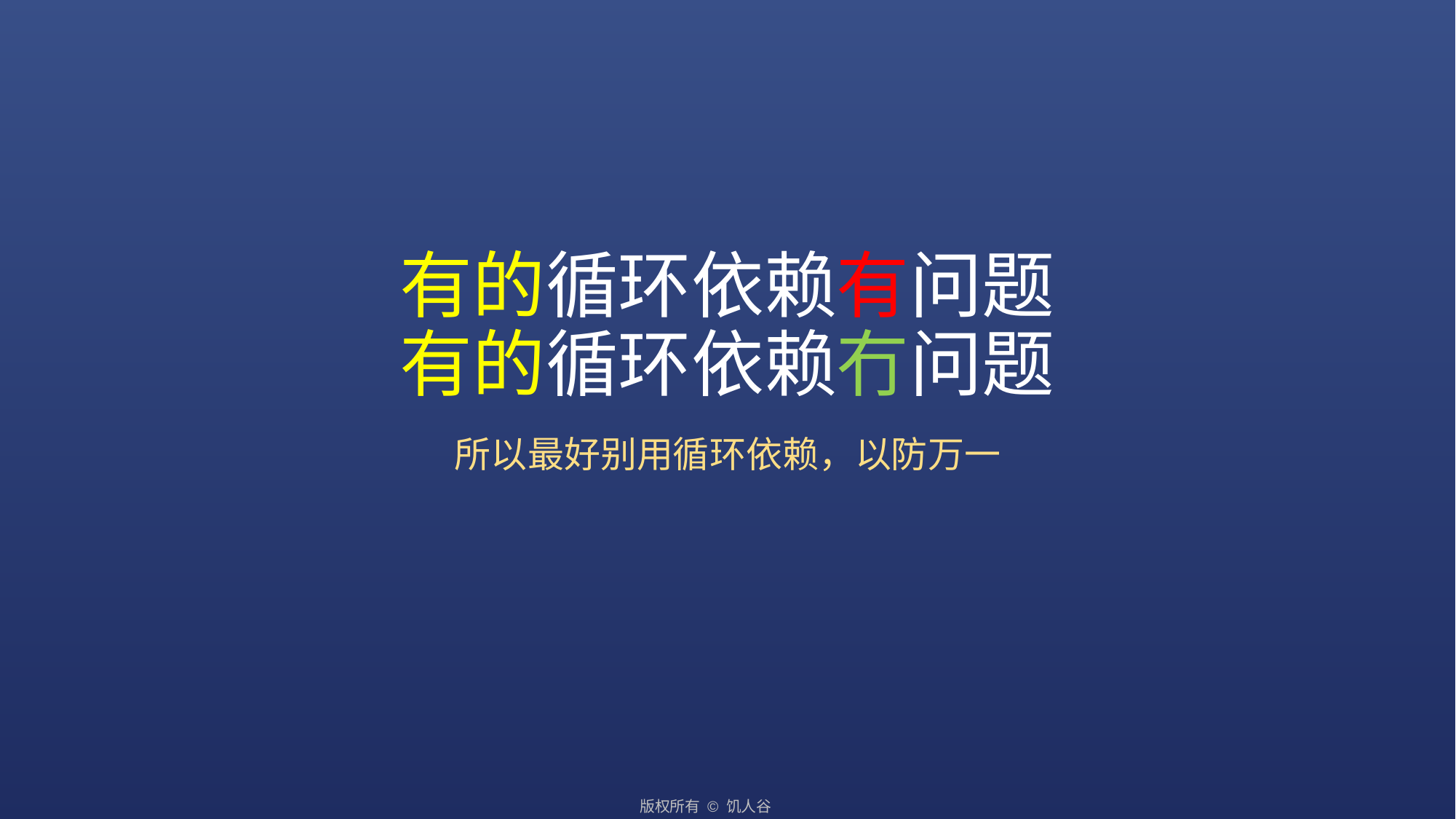

# 有的循环依赖有问题 有的循环依赖冇问题
所以最好别用循环依赖，以防万一